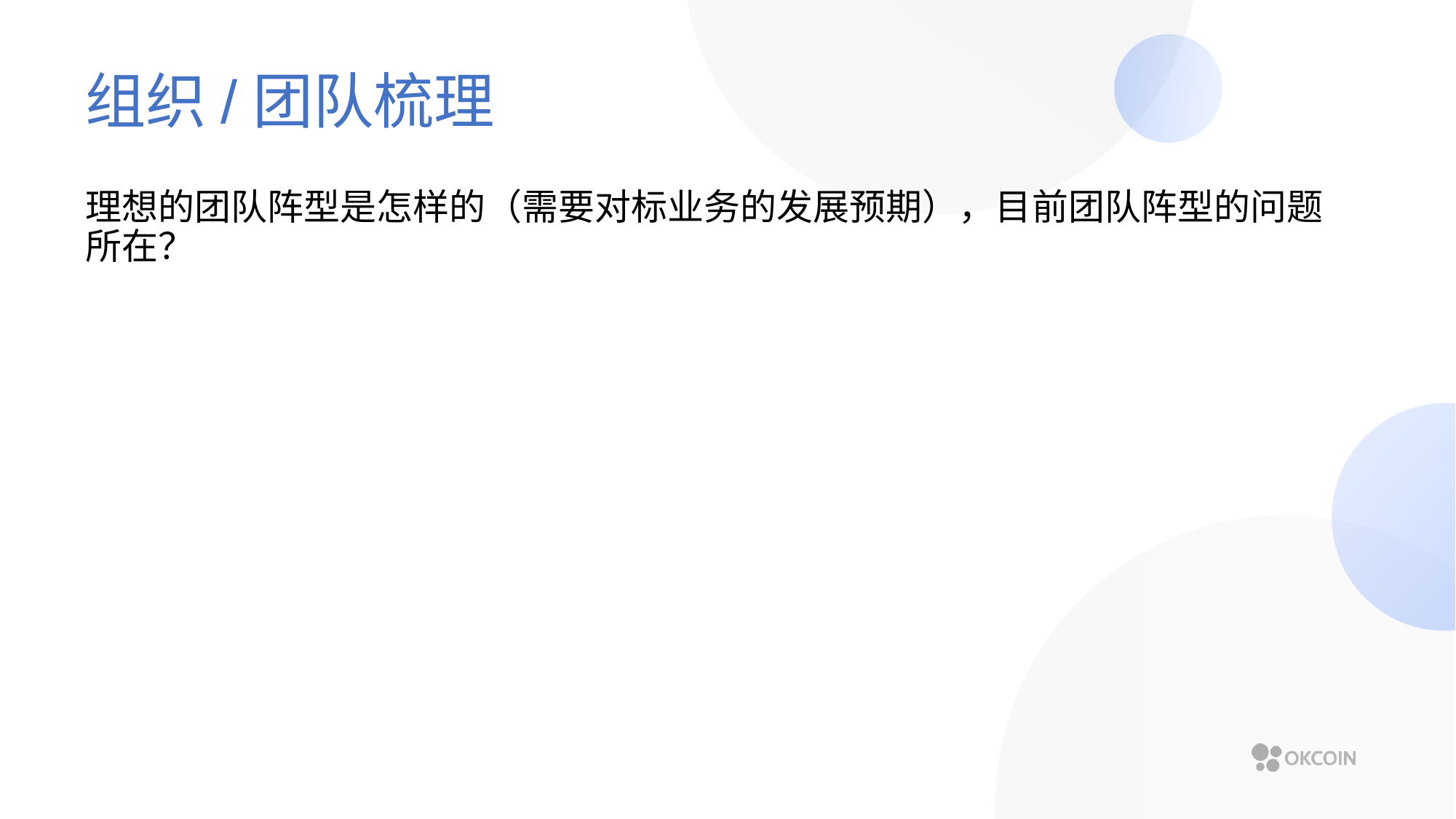

# 组织/团队梳理
理想的团队阵型是怎样的（需要对标业务的发展预期），目前团队阵型的问题所在？